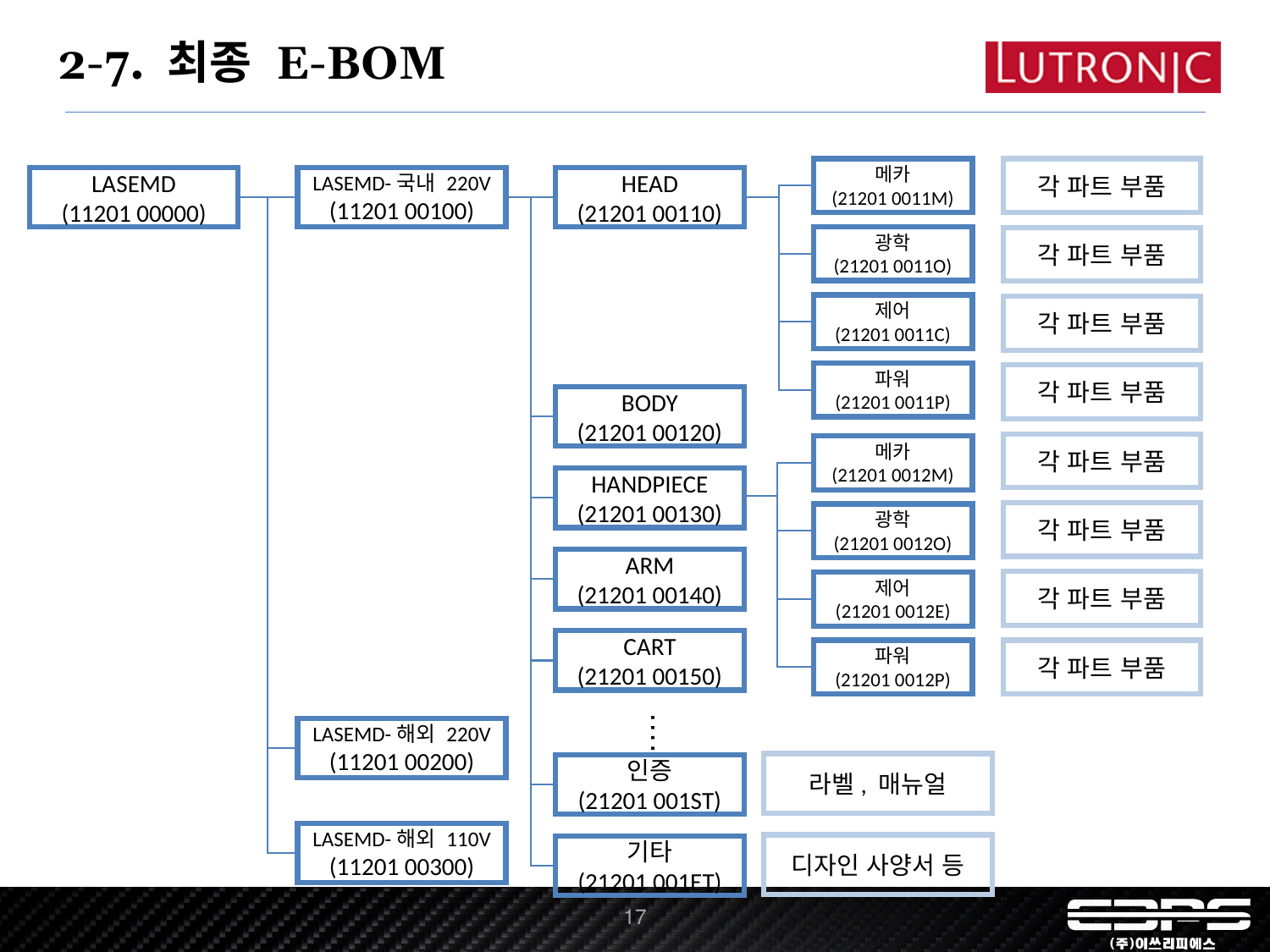

2-7. 최종 E-BOM
메카
(21201 0011M)
각 파트 부품
LASEMD
(11201 00000)
LASEMD-국내 220V
(11201 00100)
HEAD
(21201 00110)
광학
(21201 0011O)
각 파트 부품
제어
(21201 0011C)
각 파트 부품
파워
(21201 0011P)
각 파트 부품
BODY
(21201 00120)
각 파트 부품
메카
(21201 0012M)
HANDPIECE
(21201 00130)
각 파트 부품
광학
(21201 0012O)
ARM
(21201 00140)
각 파트 부품
제어
(21201 0012E)
CART
(21201 00150)
파워
(21201 0012P)
각 파트 부품
….
LASEMD-해외 220V
(11201 00200)
라벨, 매뉴얼
인증
(21201 001ST)
LASEMD-해외 110V
(11201 00300)
디자인 사양서 등
기타
(21201 001ET)